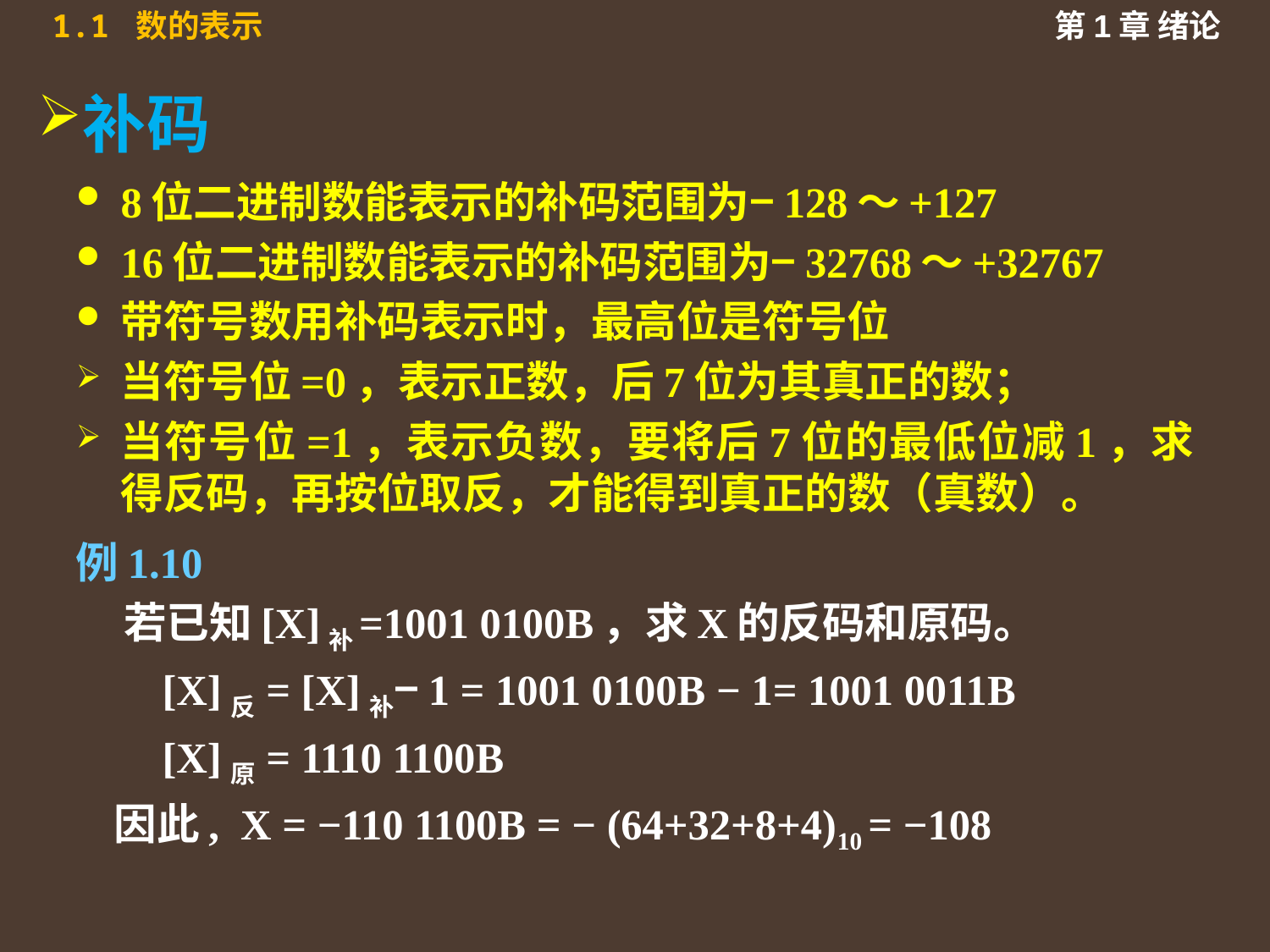

# 补码
8位二进制数能表示的补码范围为−128～+127
16位二进制数能表示的补码范围为−32768～+32767
带符号数用补码表示时，最高位是符号位
当符号位=0，表示正数，后7位为其真正的数；
当符号位=1，表示负数，要将后7位的最低位减1，求得反码，再按位取反，才能得到真正的数（真数）。
例1.10
    若已知[X]补=1001 0100B，求X的反码和原码。
        [X]反 = [X]补−1 = 1001 0100B − 1= 1001 0011B
        [X]原 = 1110 1100B
   因此,  X = −110 1100B = − (64+32+8+4)10 = −108